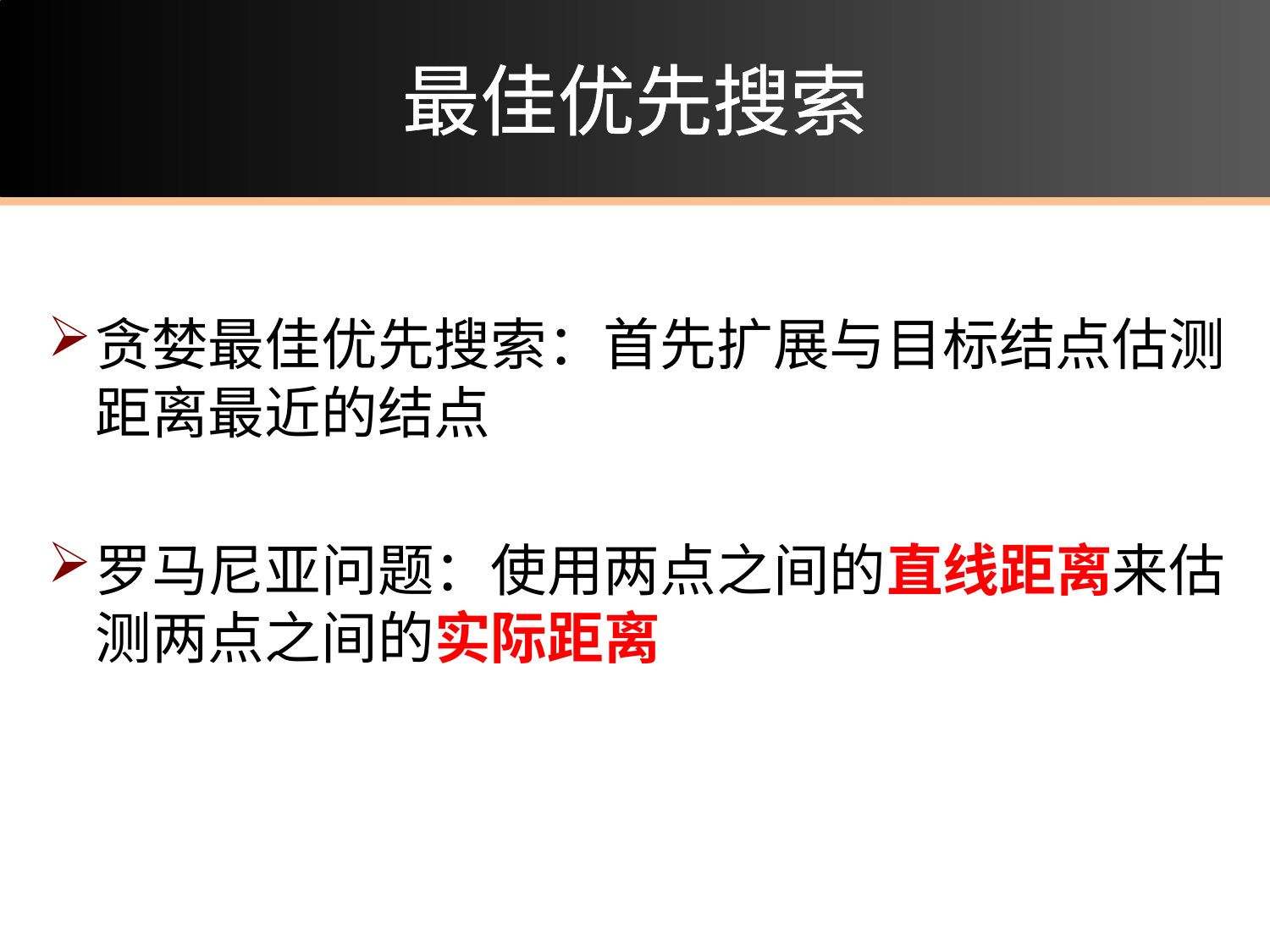

# 最佳优先搜索

贪婪最佳优先搜索：首先扩展与目标结点估测距离最近的结点

罗马尼亚问题：使用两点之间的直线距离来估测两点之间的实际距离